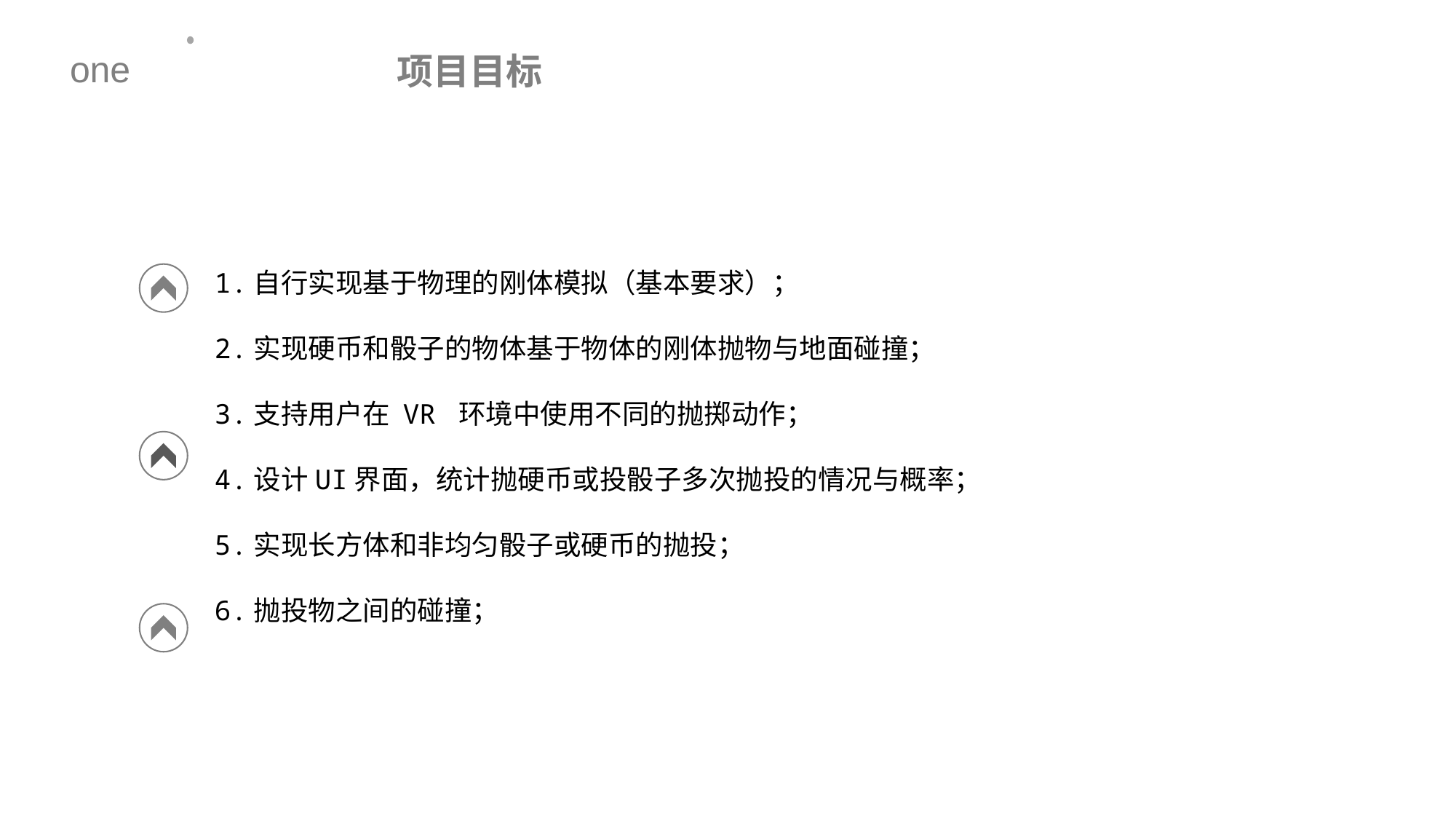

项目目标

one
1.自行实现基于物理的刚体模拟（基本要求）；

2.实现硬币和骰子的物体基于物体的刚体抛物与地面碰撞；

3.支持用户在 VR 环境中使用不同的抛掷动作；

4.设计UI界面，统计抛硬币或投骰子多次抛投的情况与概率；

5.实现长方体和非均匀骰子或硬币的抛投；

6.抛投物之间的碰撞；